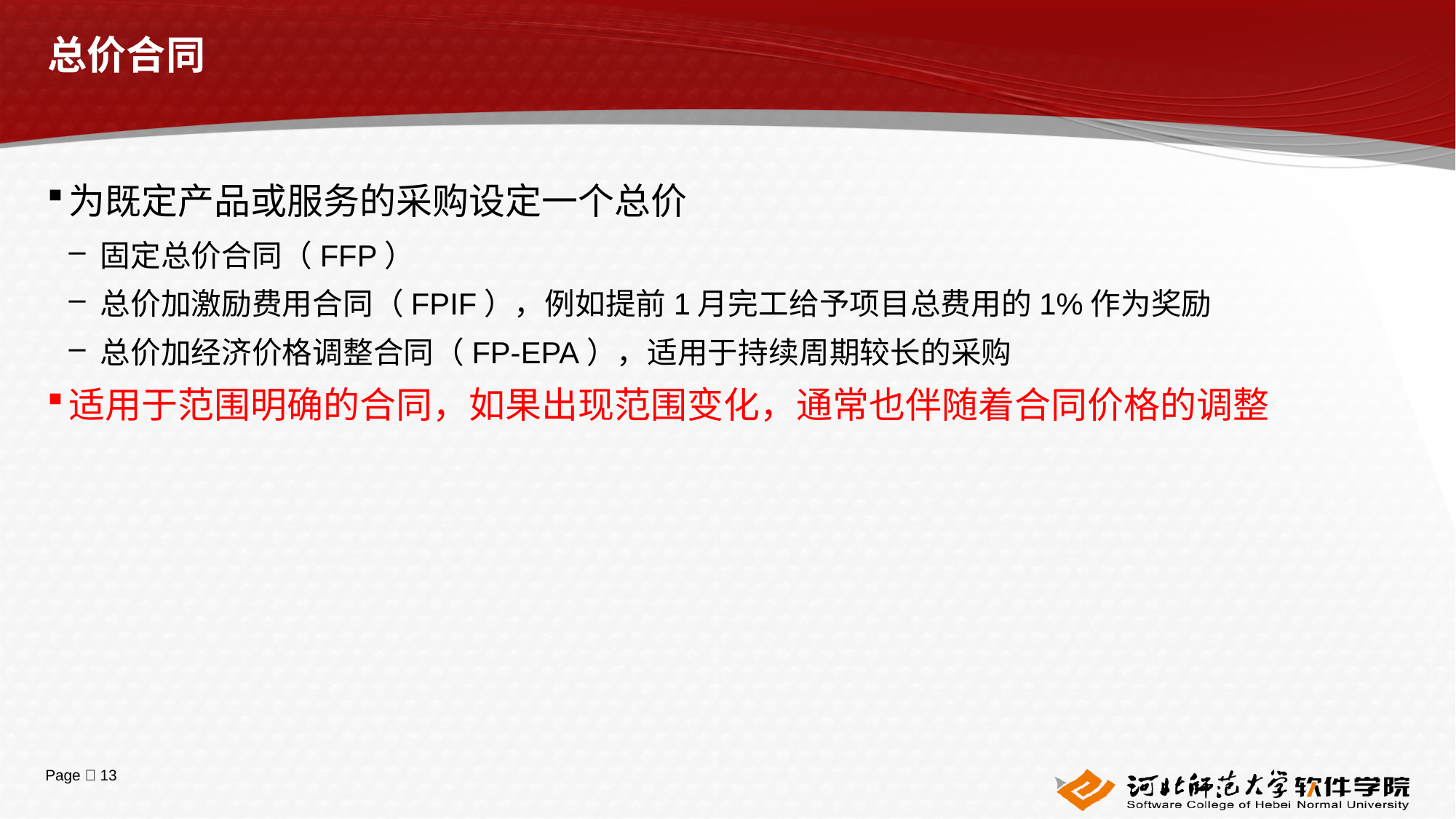

# 总价合同
为既定产品或服务的采购设定一个总价
固定总价合同（FFP）
总价加激励费用合同（FPIF），例如提前1月完工给予项目总费用的1%作为奖励
总价加经济价格调整合同（FP-EPA），适用于持续周期较长的采购
适用于范围明确的合同，如果出现范围变化，通常也伴随着合同价格的调整